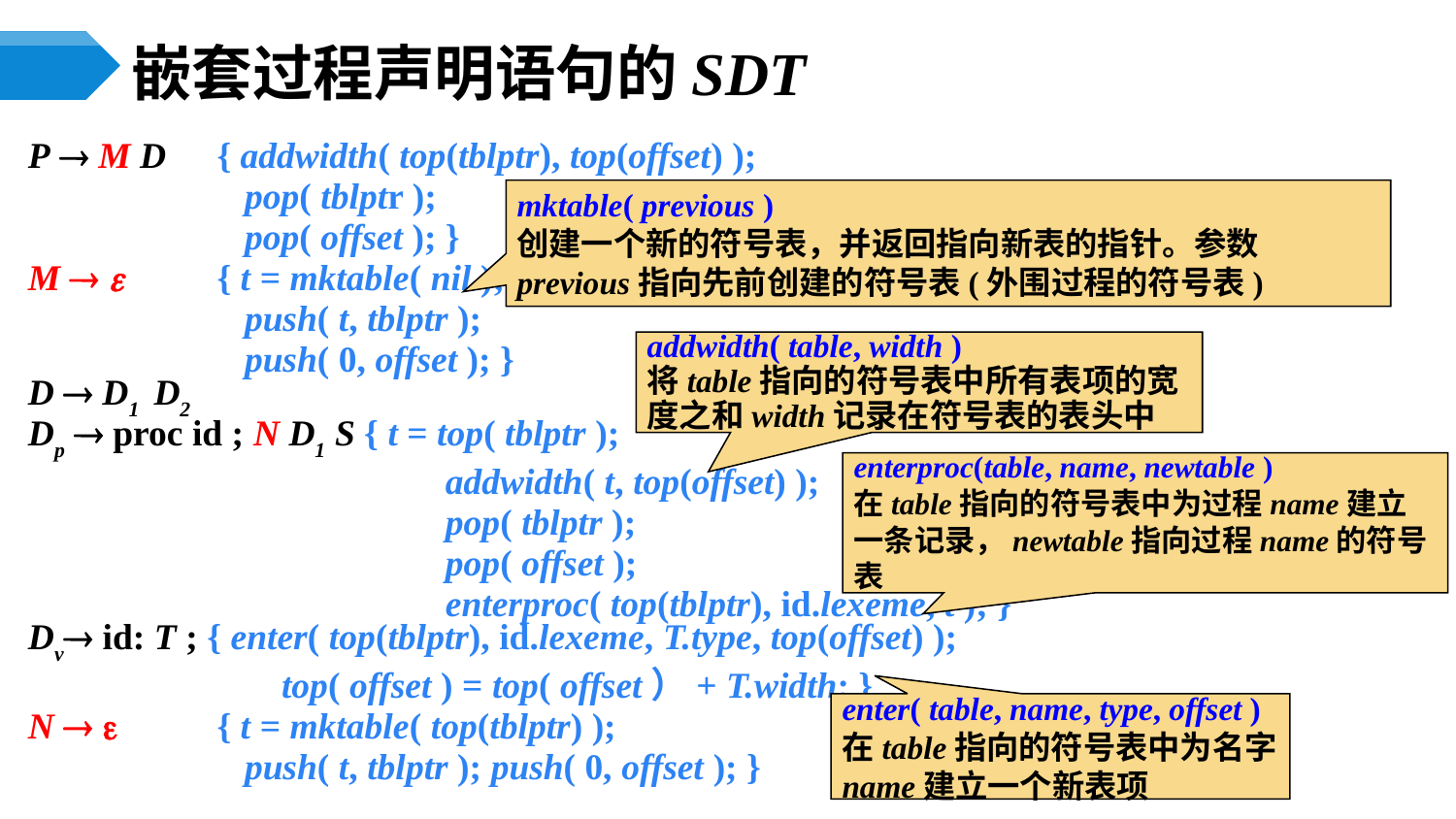

# 嵌套过程声明语句的SDT
P → M D	{ addwidth( top(tblptr), top(offset) );
		   pop( tblptr );
		   pop( offset ); }
M → ε	{ t = mktable( nil );
		   push( t, tblptr );
		   push( 0, offset ); }
D → D1  D2
Dp → proc id ; N D1 S { t = top( tblptr );
       		         addwidth( t, top(offset) );
			         pop( tblptr );
			         pop( offset );
	     		         enterproc( top(tblptr), id.lexeme, t ); }
Dv→ id: T ; { enter( top(tblptr), id.lexeme, T.type, top(offset) );
	       	       top( offset ) = top( offset）+ T.width; }
N → ε	{ t = mktable( top(tblptr) );
		   push( t, tblptr ); push( 0, offset ); }
mktable( previous )
创建一个新的符号表，并返回指向新表的指针。参数 previous指向先前创建的符号表(外围过程的符号表)
addwidth( table, width )
将table指向的符号表中所有表项的宽度之和width记录在符号表的表头中
enterproc(table, name, newtable )
在table指向的符号表中为过程name建立一条记录，newtable指向过程name的符号表
enter( table, name, type, offset )
在table指向的符号表中为名字name建立一个新表项